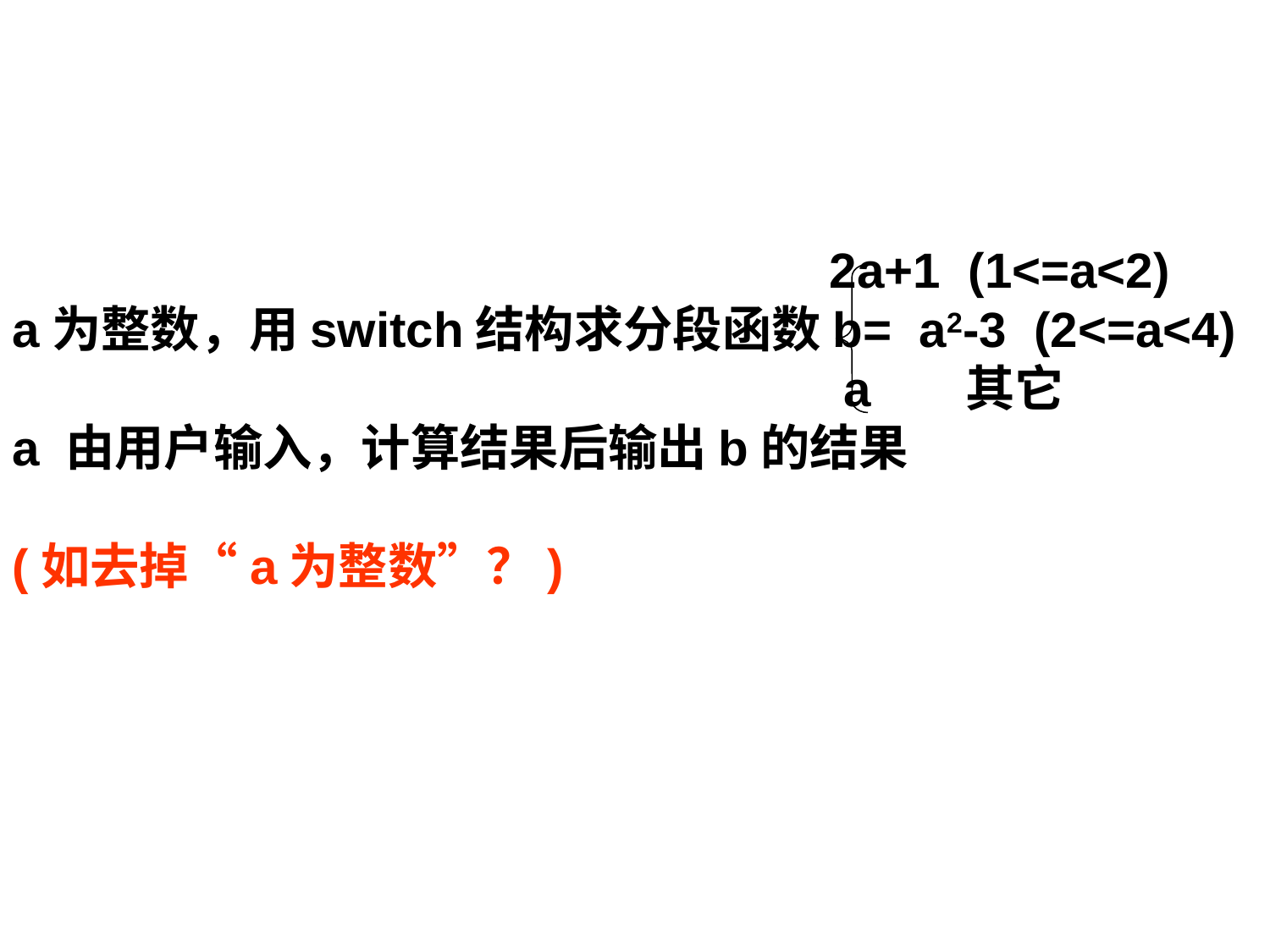

#
						    2a+1  (1<=a<2)
a为整数，用switch结构求分段函数b=  a2-3  (2<=a<4)
						     a      其它
a 由用户输入，计算结果后输出b的结果

(如去掉“a为整数”？)